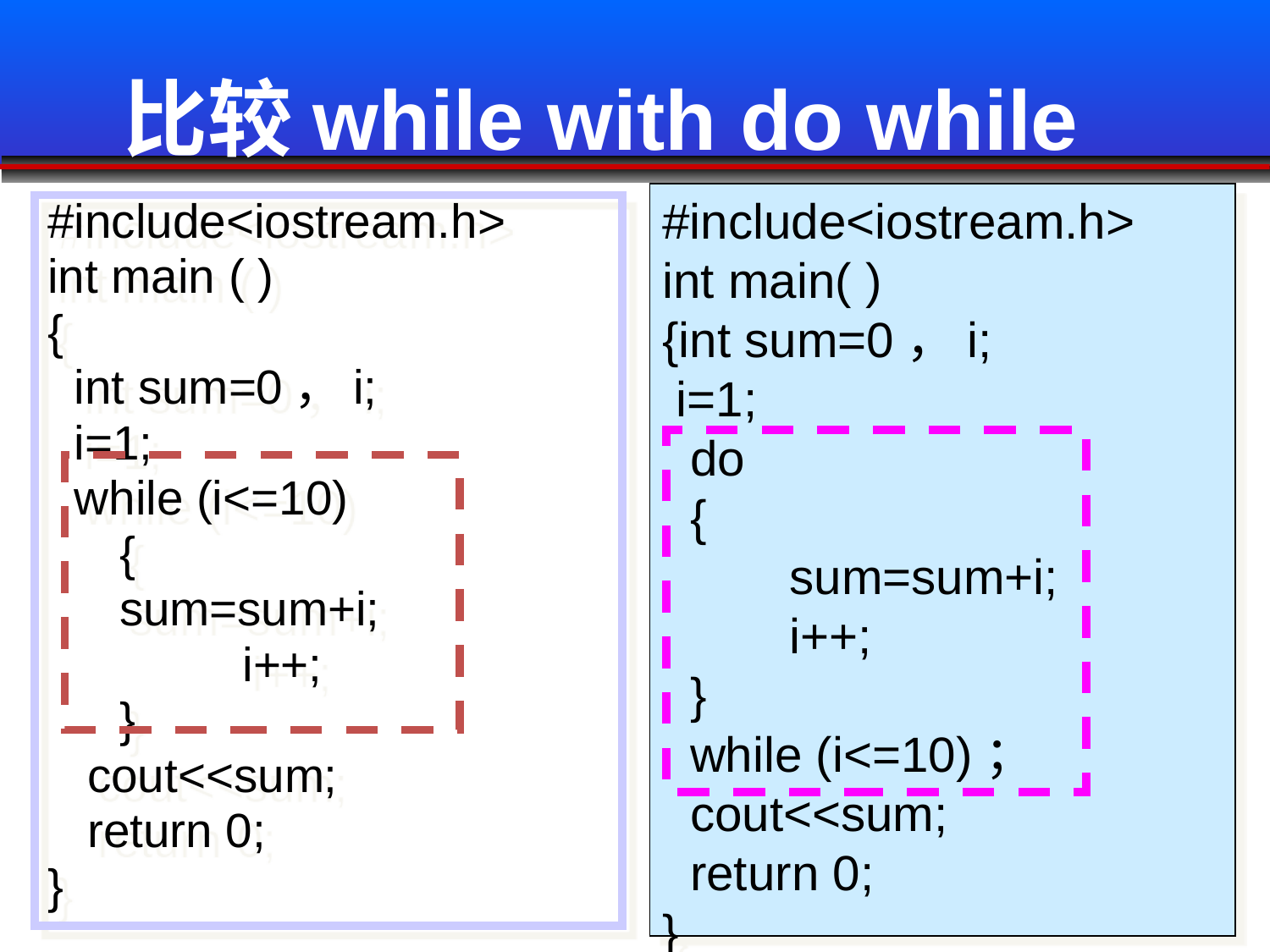

比较while with do while

#include<iostream.h>
int main( )
{int sum=0，i;
 i=1;
  do
  {
	sum=sum+i;
    	i++;
  }
  while (i<=10)；
  cout<<sum;
  return 0;
}
#include<iostream.h>
int main ( )
{
  int sum=0，i;
  i=1;
  while (i<=10)
  	{
		sum=sum+i;
        	i++;
	}
   cout<<sum;
   return 0;
}